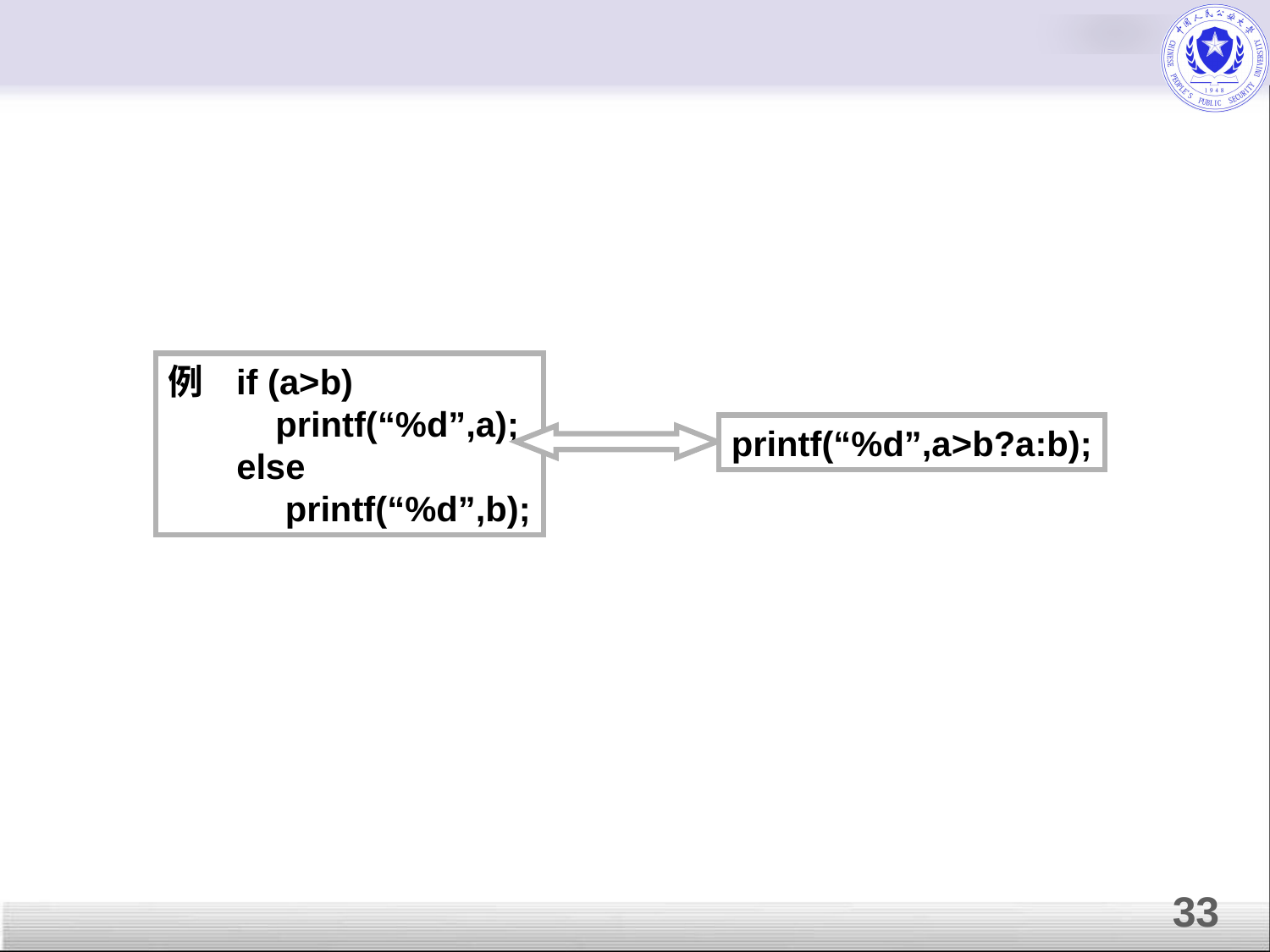

#

例   if (a>b)
           printf(“%d”,a);
       else
            printf(“%d”,b);
printf(“%d”,a>b?a:b);